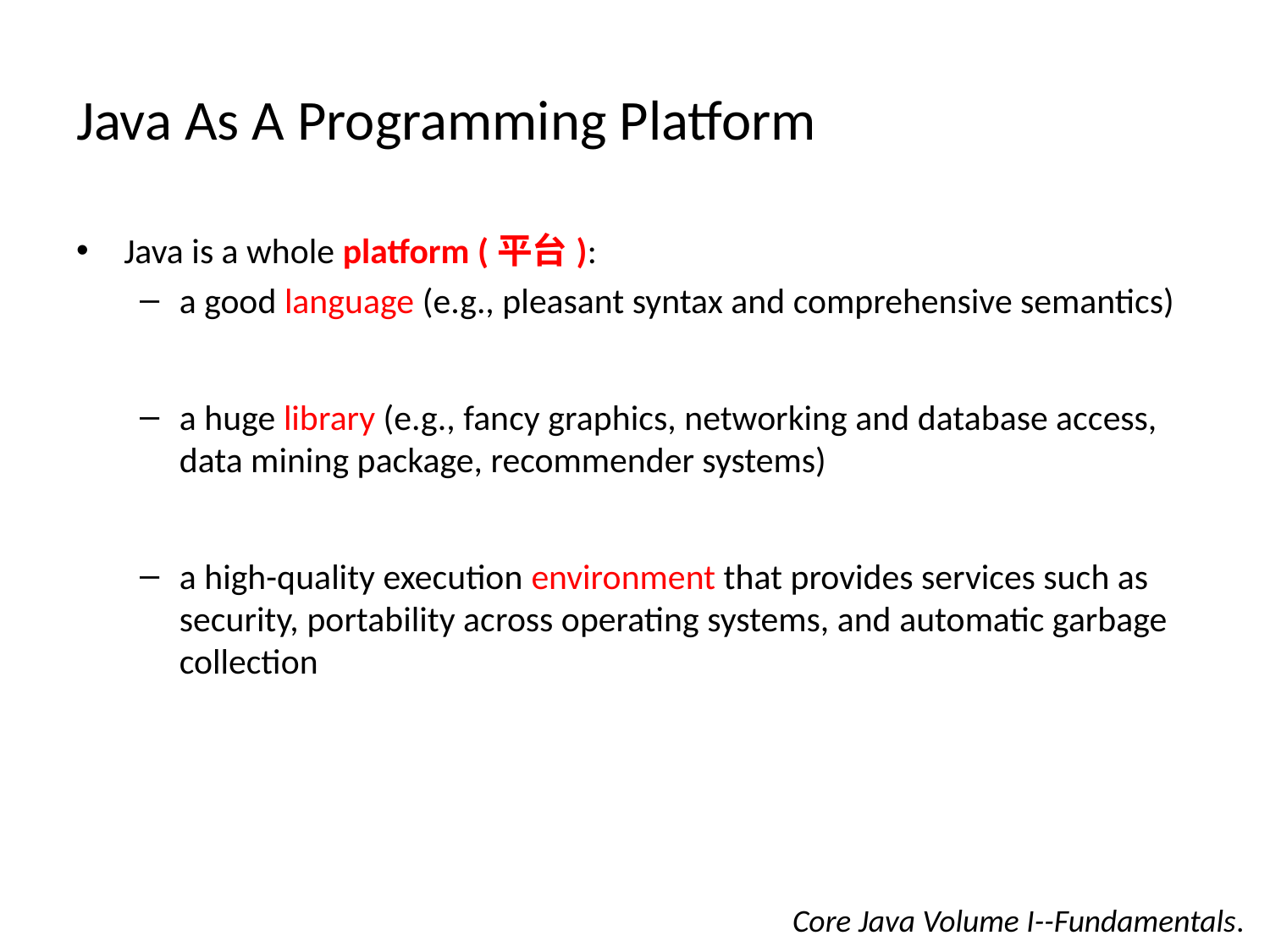

# Java As A Programming Platform
Java is a whole platform (平台):
a good language (e.g., pleasant syntax and comprehensive semantics)

a huge library (e.g., fancy graphics, networking and database access, data mining package, recommender systems)

a high-quality execution environment that provides services such as security, portability across operating systems, and automatic garbage collection

Core Java Volume I--Fundamentals.